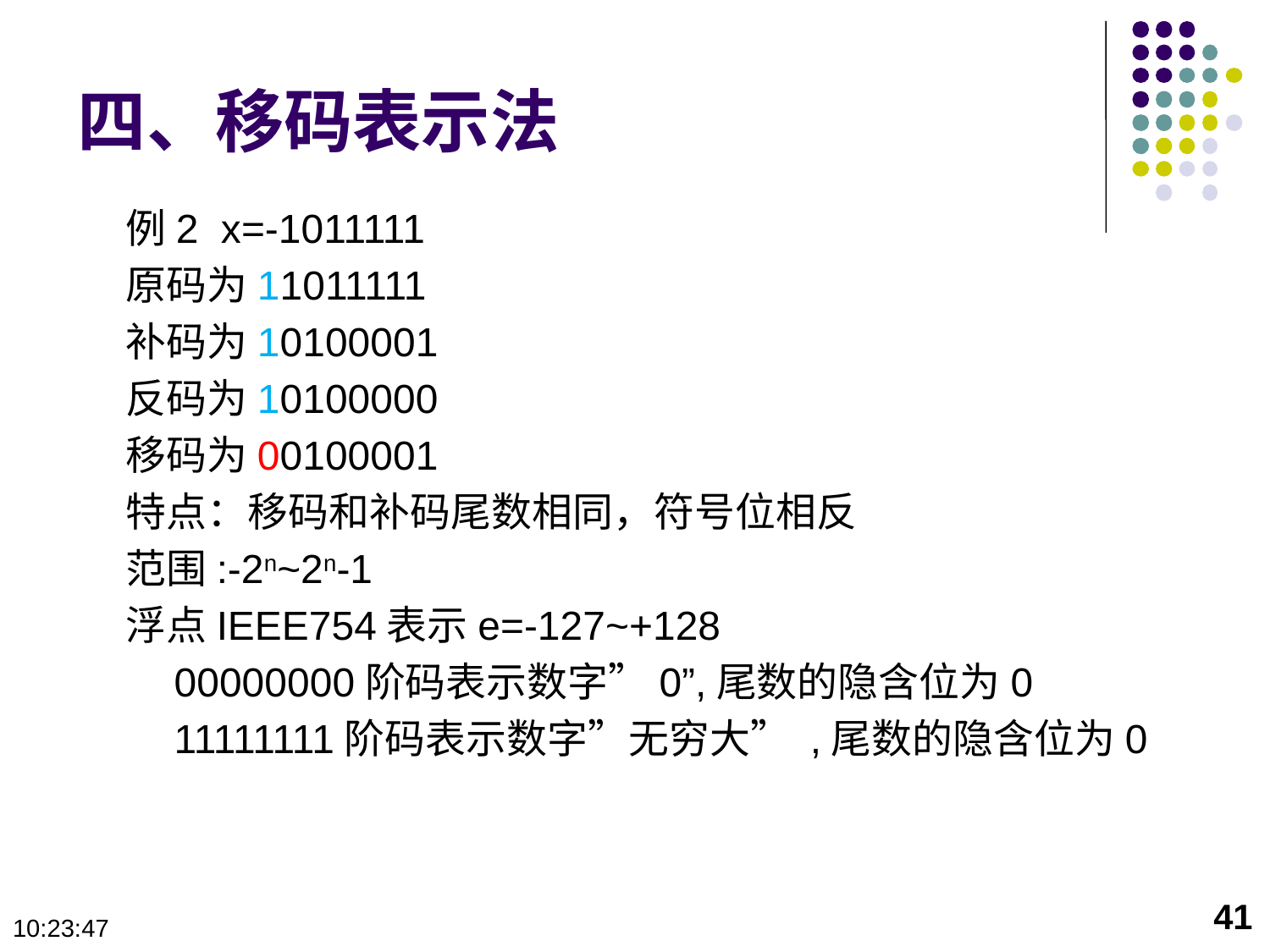

# 四、移码表示法
例2  x=-1011111
原码为11011111
补码为10100001
反码为10100000
移码为00100001
特点：移码和补码尾数相同，符号位相反
范围:-2n~2n-1
浮点IEEE754表示e=-127~+128
00000000阶码表示数字”0”,尾数的隐含位为0
11111111阶码表示数字”无穷大” ,尾数的隐含位为0

41
10:23:47